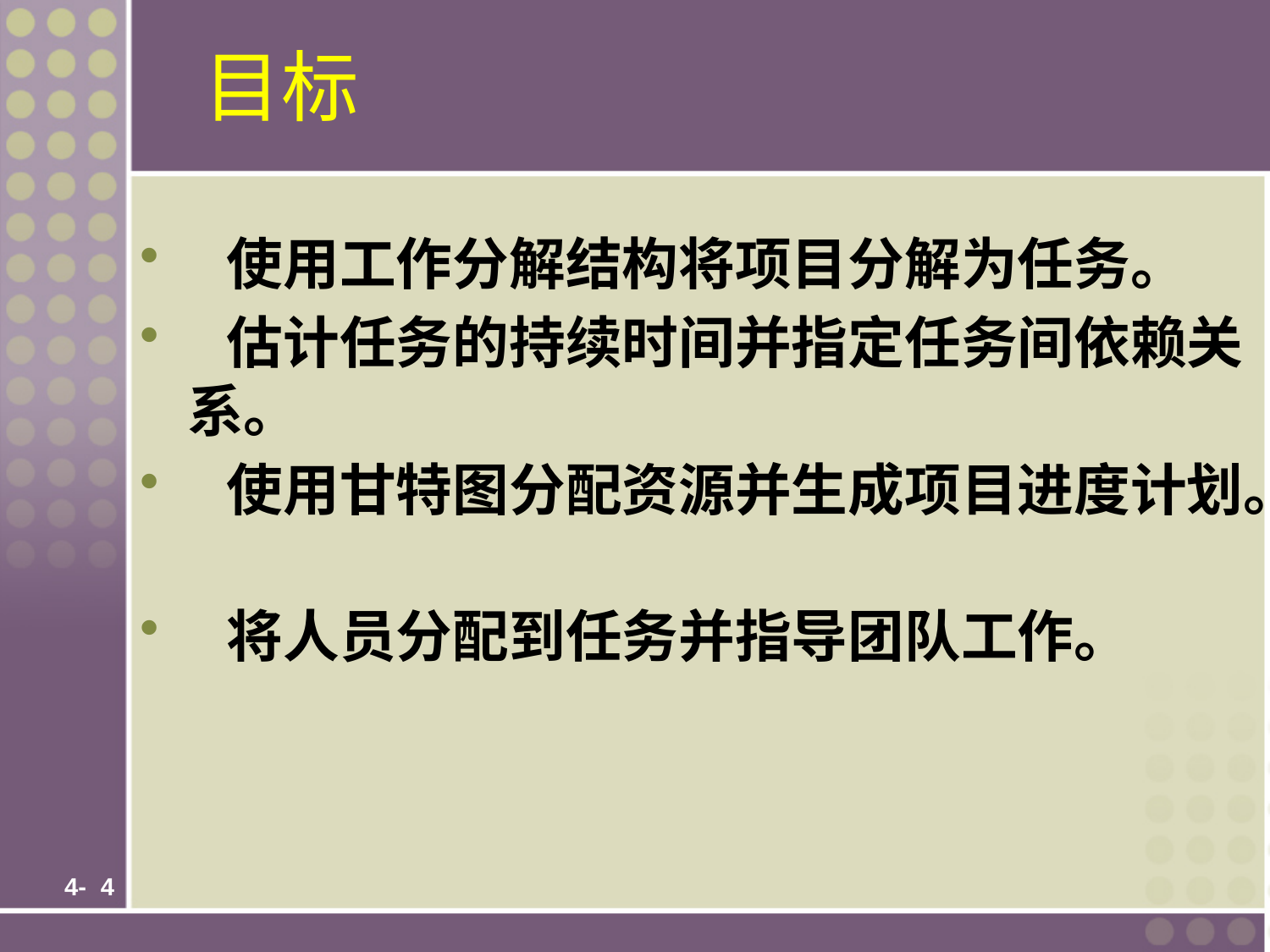

# 目标
  使用工作分解结构将项目分解为任务。
  估计任务的持续时间并指定任务间依赖关系。
  使用甘特图分配资源并生成项目进度计划。
  将人员分配到任务并指导团队工作。

  4-  4